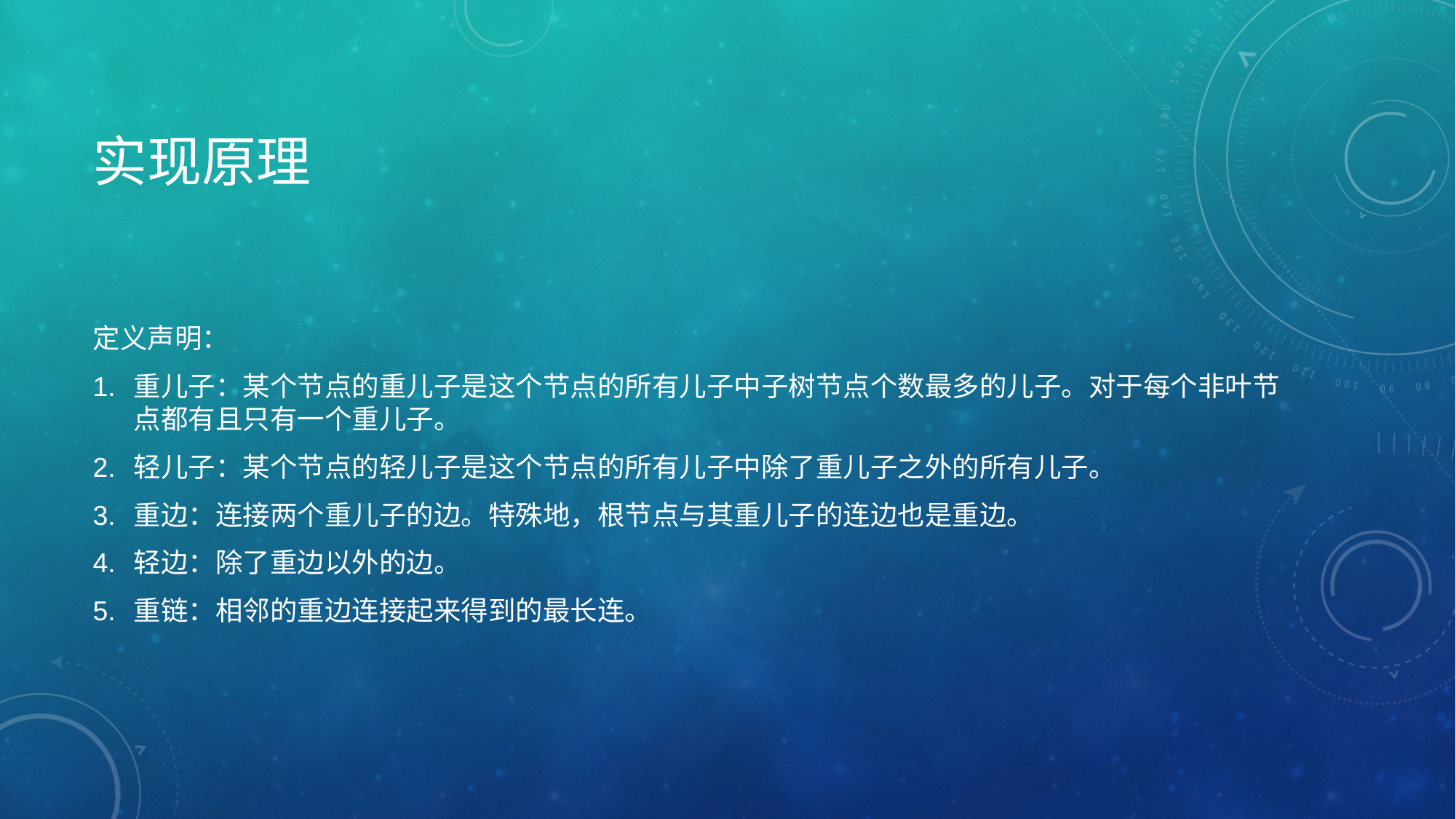

# 实现原理
定义声明：
重儿子：某个节点的重儿子是这个节点的所有儿子中子树节点个数最多的儿子。对于每个非叶节点都有且只有一个重儿子。
轻儿子：某个节点的轻儿子是这个节点的所有儿子中除了重儿子之外的所有儿子。
重边：连接两个重儿子的边。特殊地，根节点与其重儿子的连边也是重边。
轻边：除了重边以外的边。
重链：相邻的重边连接起来得到的最长连。